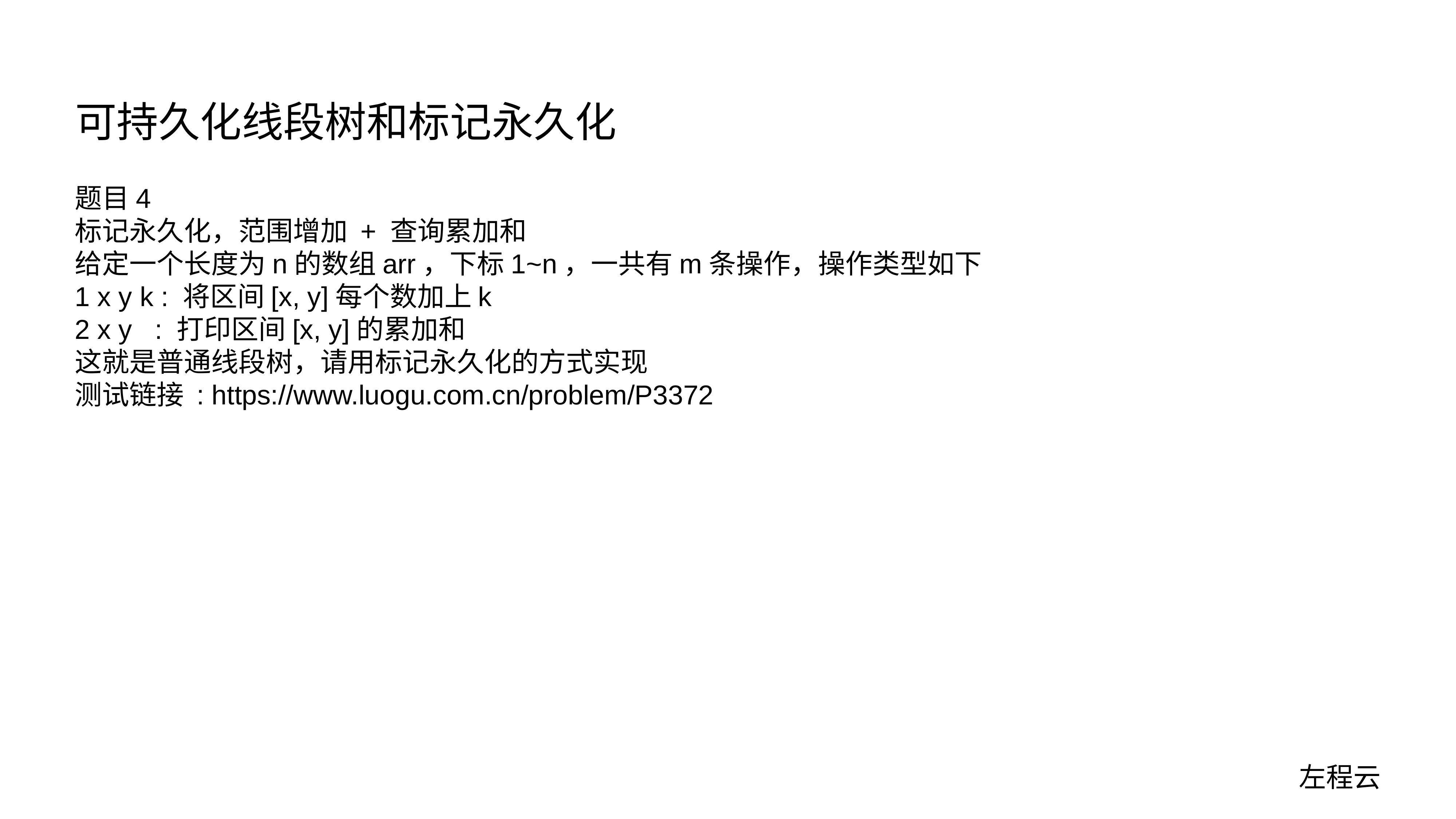

# 可持久化线段树和标记永久化
题目4
标记永久化，范围增加 + 查询累加和
给定一个长度为n的数组arr，下标1~n，一共有m条操作，操作类型如下
1 x y k : 将区间[x, y]每个数加上k
2 x y   : 打印区间[x, y]的累加和
这就是普通线段树，请用标记永久化的方式实现
测试链接 : https://www.luogu.com.cn/problem/P3372
左程云